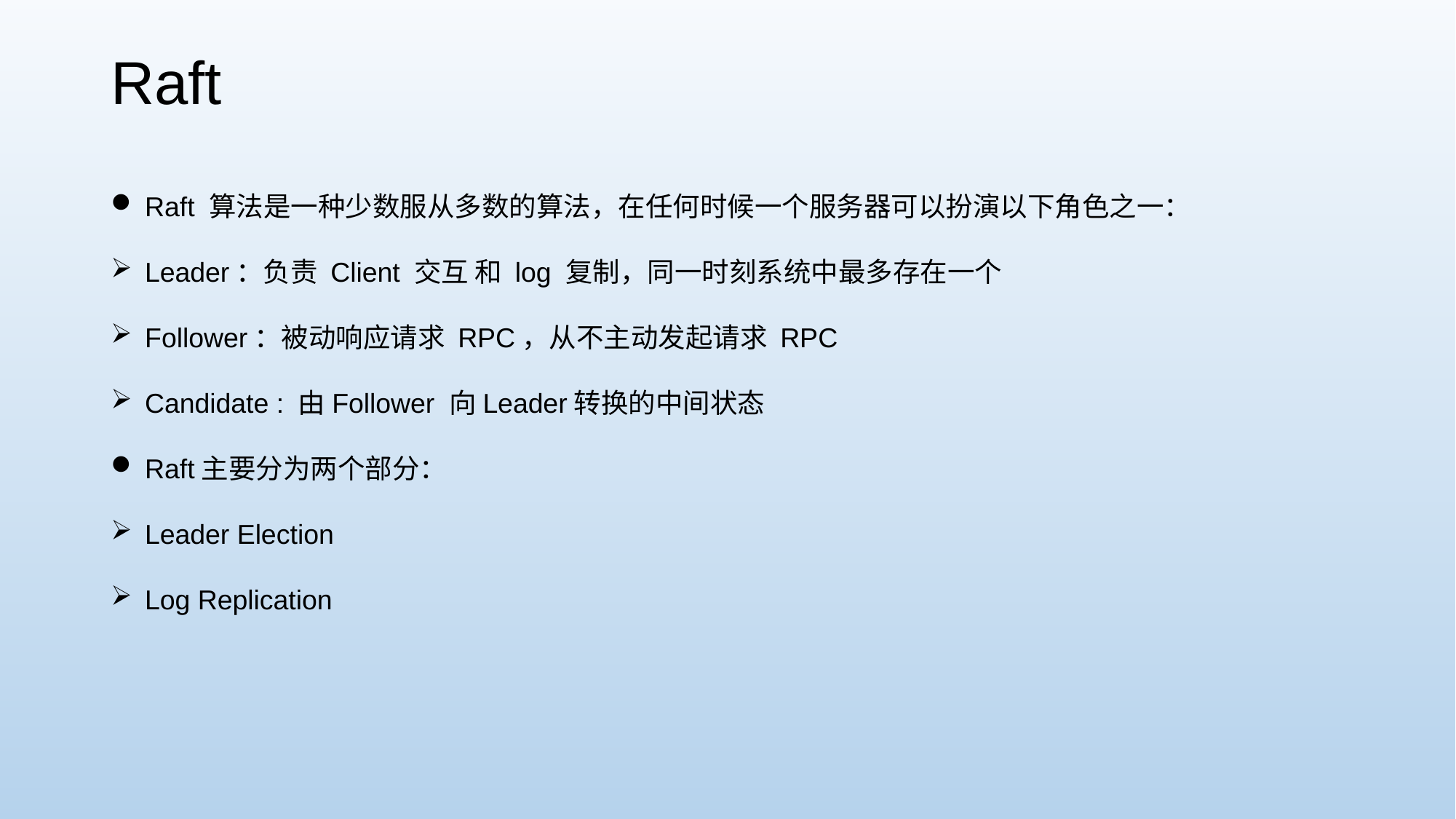

# Raft
Raft 算法是一种少数服从多数的算法，在任何时候一个服务器可以扮演以下角色之一：

Leader：负责 Client 交互 和 log 复制，同一时刻系统中最多存在一个

Follower：被动响应请求 RPC，从不主动发起请求 RPC

Candidate : 由Follower 向Leader转换的中间状态

Raft主要分为两个部分：

Leader Election

Log Replication